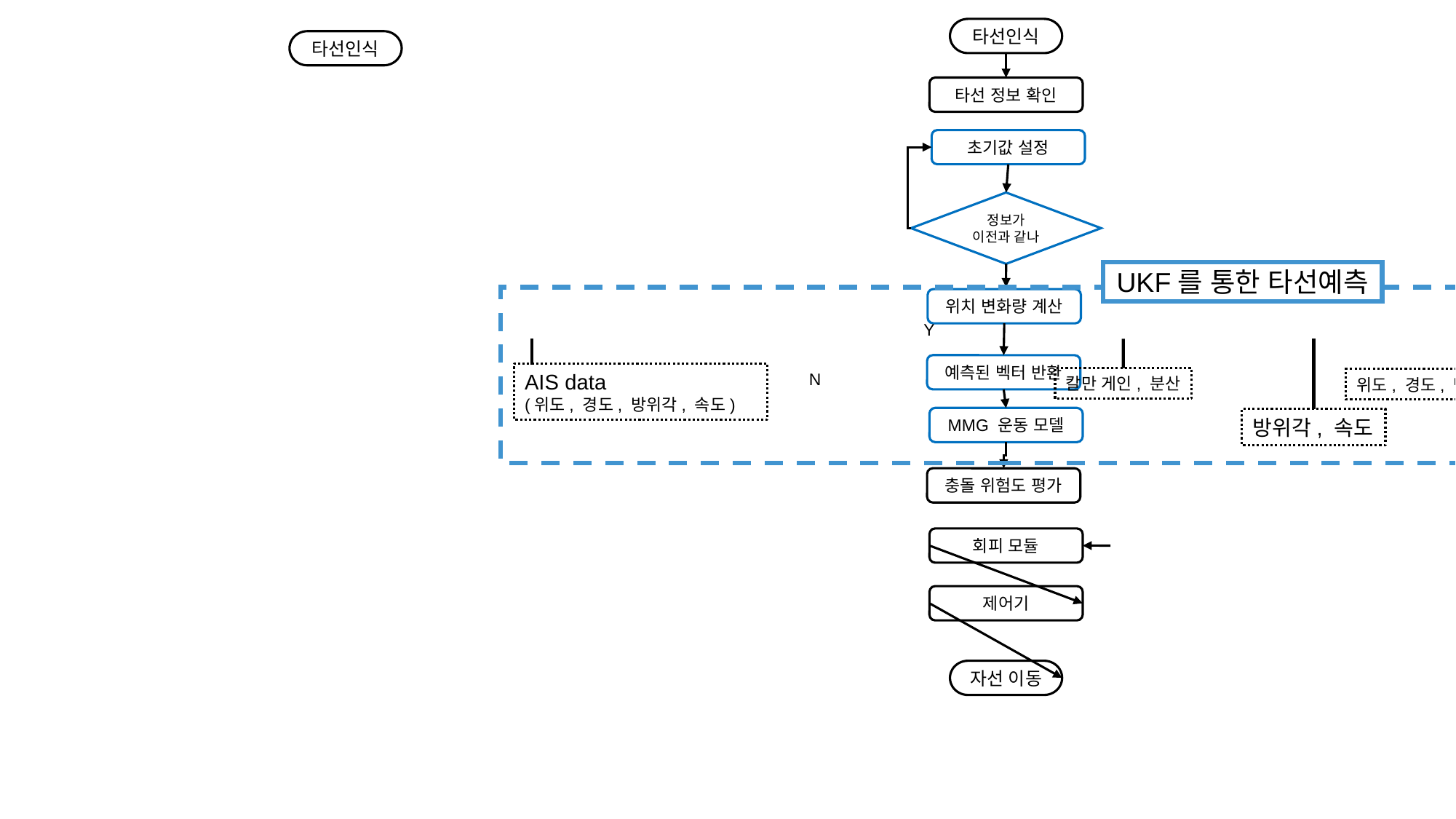

타선인식
타선인식
타선 정보 확인
초기값 설정
정보가 이전과 같나
UKF를 통한 타선예측

위치 변화량 계산
Y
예측된 벡터 반환
AIS data
(위도, 경도, 방위각, 속도)
N
칼만 게인, 분산
위도, 경도, 방위각, 속도
MMG 운동 모델
방위각, 속도
충돌 위험도 평가
회피 모듈
제어기
자선 이동